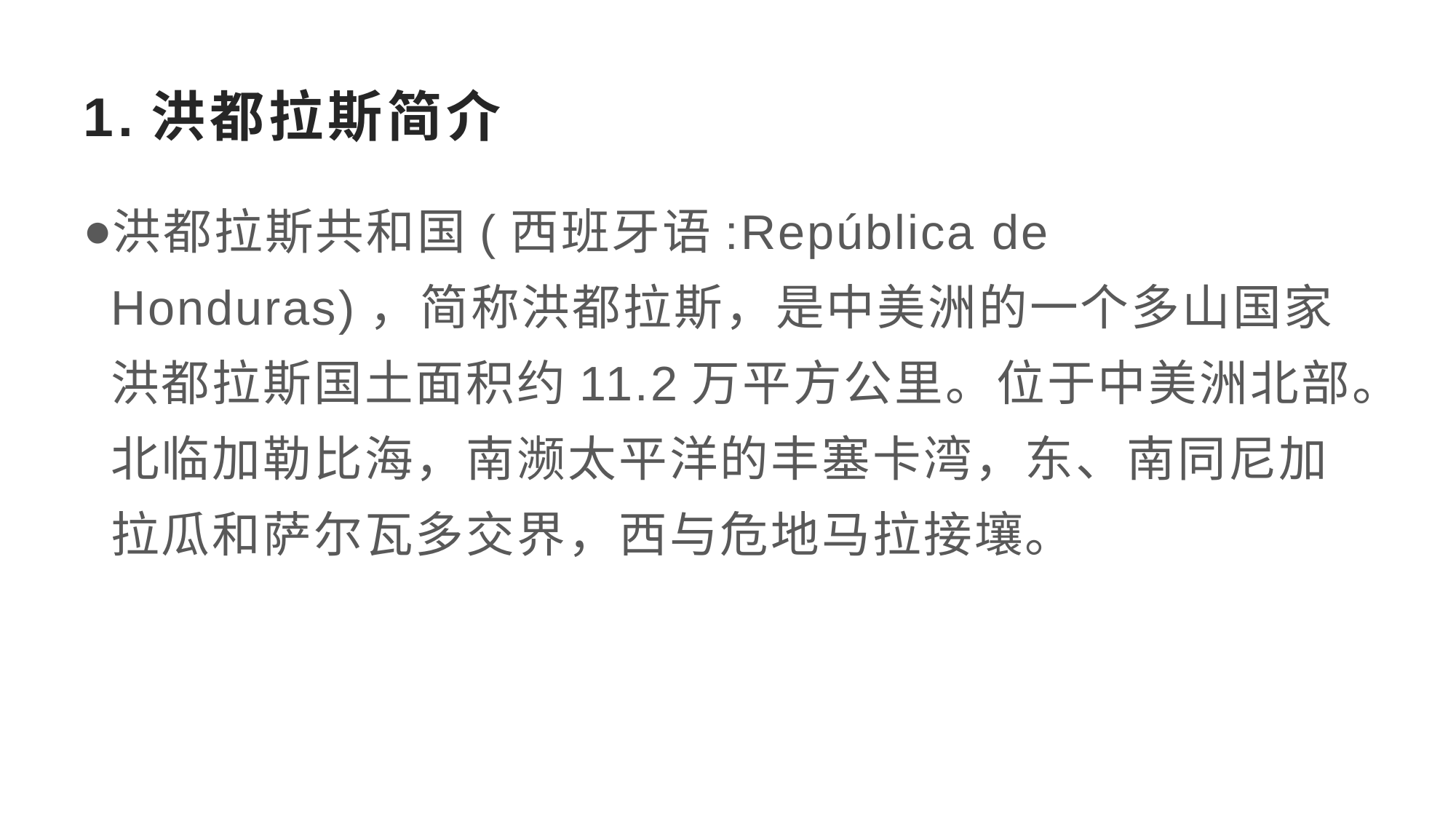

# 1.洪都拉斯简介
洪都拉斯共和国(西班牙语:República de Honduras)，简称洪都拉斯，是中美洲的一个多山国家洪都拉斯国土面积约11.2万平方公里。位于中美洲北部。北临加勒比海，南濒太平洋的丰塞卡湾，东、南同尼加拉瓜和萨尔瓦多交界，西与危地马拉接壤。